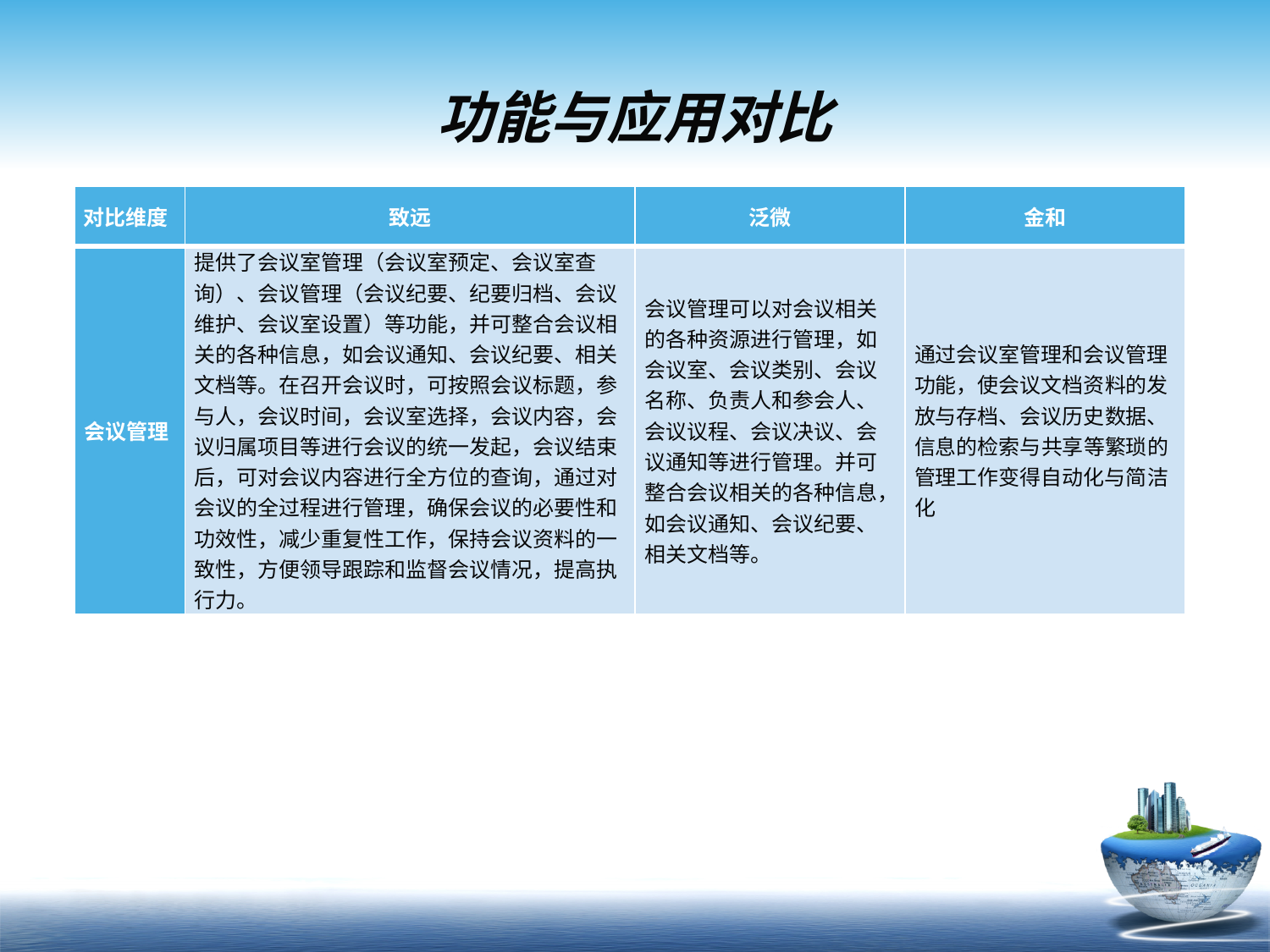

# 功能与应用对比
| 对比维度 | 致远 | 泛微 | 金和 |
| --- | --- | --- | --- |
| 会议管理 | 提供了会议室管理（会议室预定、会议室查询）、会议管理（会议纪要、纪要归档、会议维护、会议室设置）等功能，并可整合会议相关的各种信息，如会议通知、会议纪要、相关文档等。在召开会议时，可按照会议标题，参与人，会议时间，会议室选择，会议内容，会议归属项目等进行会议的统一发起，会议结束后，可对会议内容进行全方位的查询，通过对会议的全过程进行管理，确保会议的必要性和功效性，减少重复性工作，保持会议资料的一致性，方便领导跟踪和监督会议情况，提高执行力。 | 会议管理可以对会议相关的各种资源进行管理，如会议室、会议类别、会议名称、负责人和参会人、会议议程、会议决议、会议通知等进行管理。并可整合会议相关的各种信息，如会议通知、会议纪要、相关文档等。 | 通过会议室管理和会议管理功能，使会议文档资料的发放与存档、会议历史数据、信息的检索与共享等繁琐的管理工作变得自动化与简洁化 |